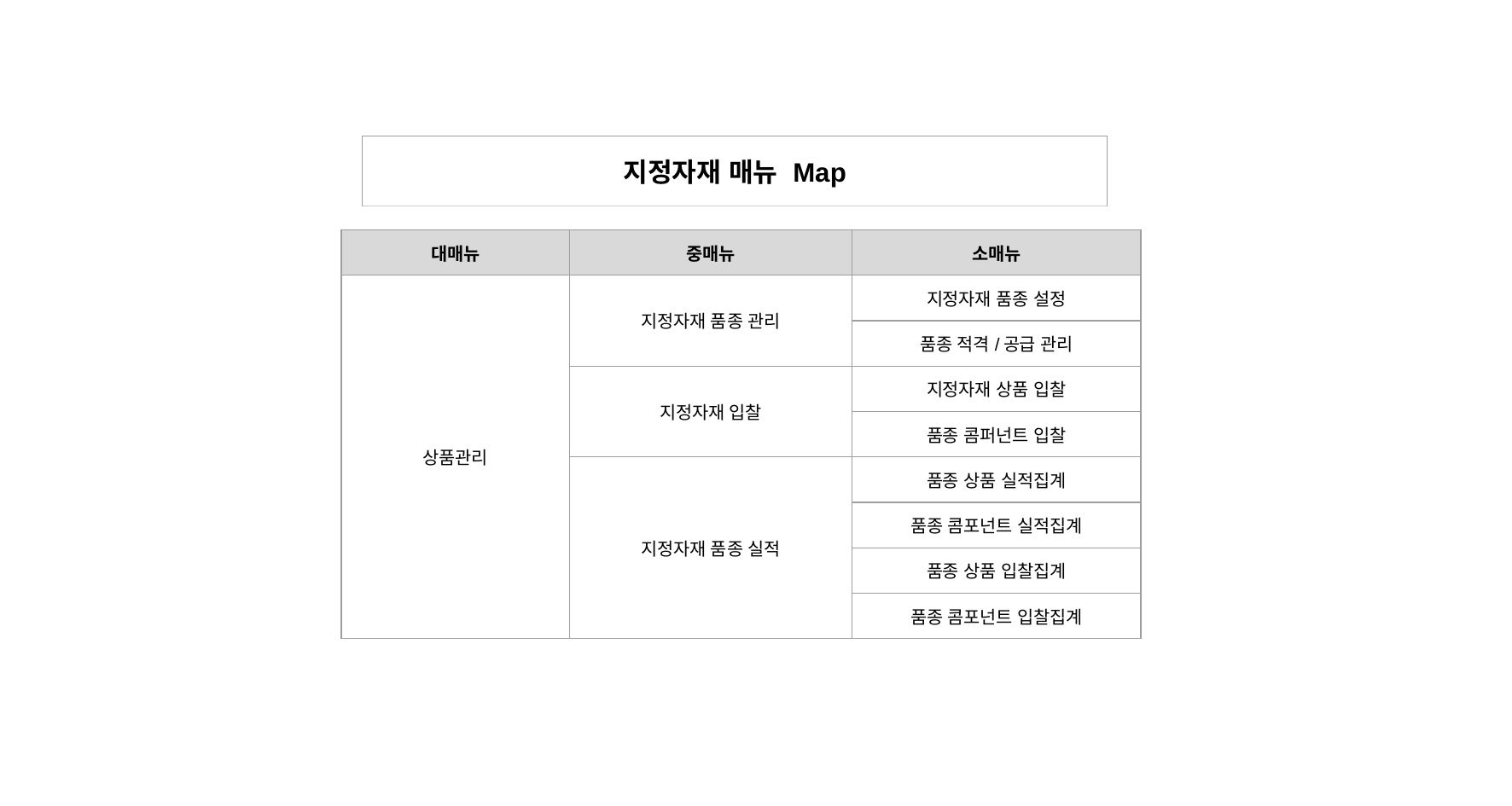

| 지정자재 매뉴 Map |
| --- |
| 대매뉴 | 중매뉴 | 소매뉴 |
| --- | --- | --- |
| 상품관리 | 지정자재 품종 관리 | 지정자재 품종 설정 |
|  |  | 품종 적격/공급 관리 |
|  | 지정자재 입찰 | 지정자재 상품 입찰 |
|  |  | 품종 콤퍼넌트 입찰 |
|  | 지정자재 품종 실적 | 품종 상품 실적집계 |
|  |  | 품종 콤포넌트 실적집계 |
|  |  | 품종 상품 입찰집계 |
|  |  | 품종 콤포넌트 입찰집계 |